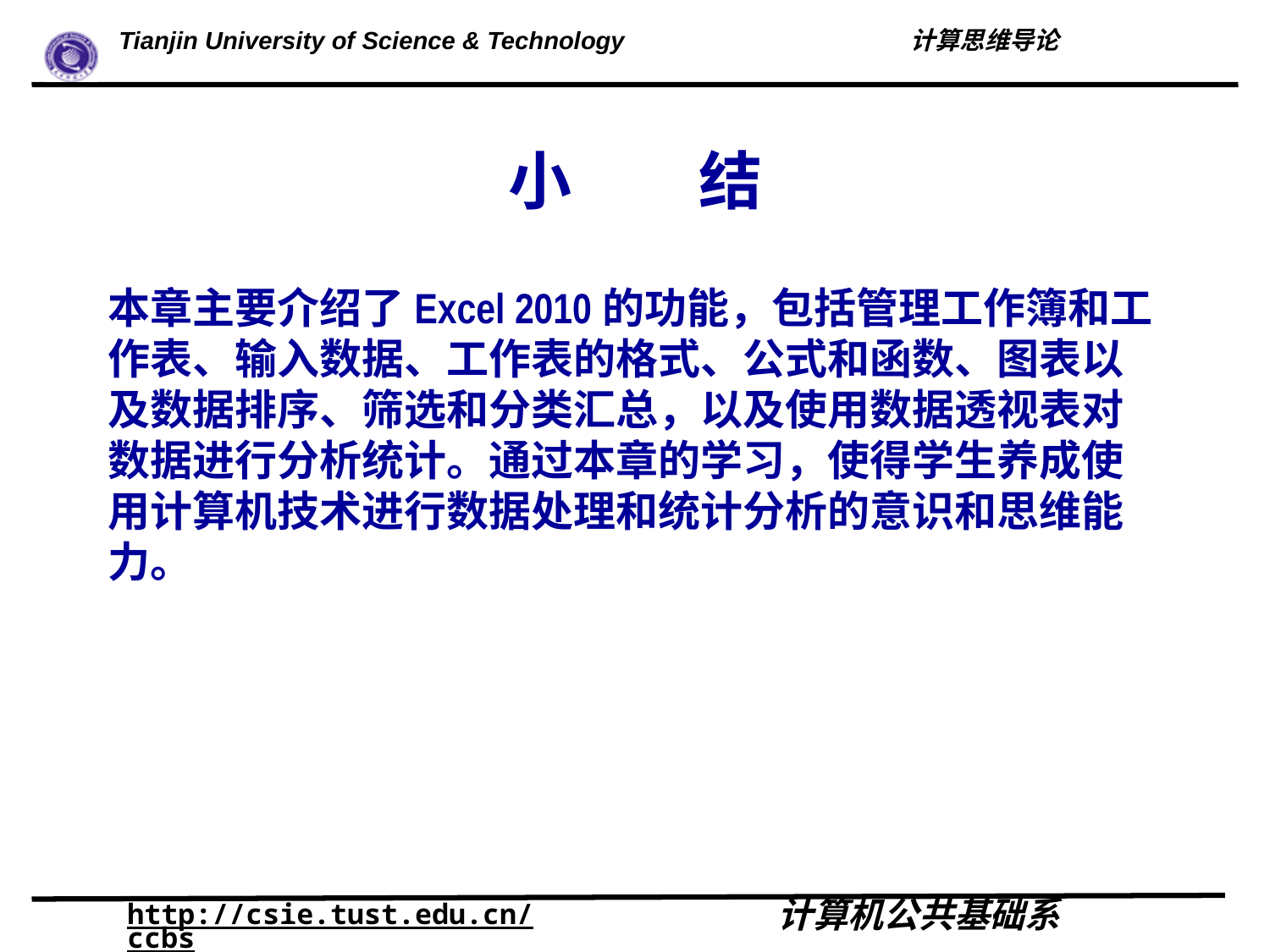

# 小　　结
本章主要介绍了Excel 2010的功能，包括管理工作簿和工作表、输入数据、工作表的格式、公式和函数、图表以及数据排序、筛选和分类汇总，以及使用数据透视表对数据进行分析统计。通过本章的学习，使得学生养成使用计算机技术进行数据处理和统计分析的意识和思维能力。